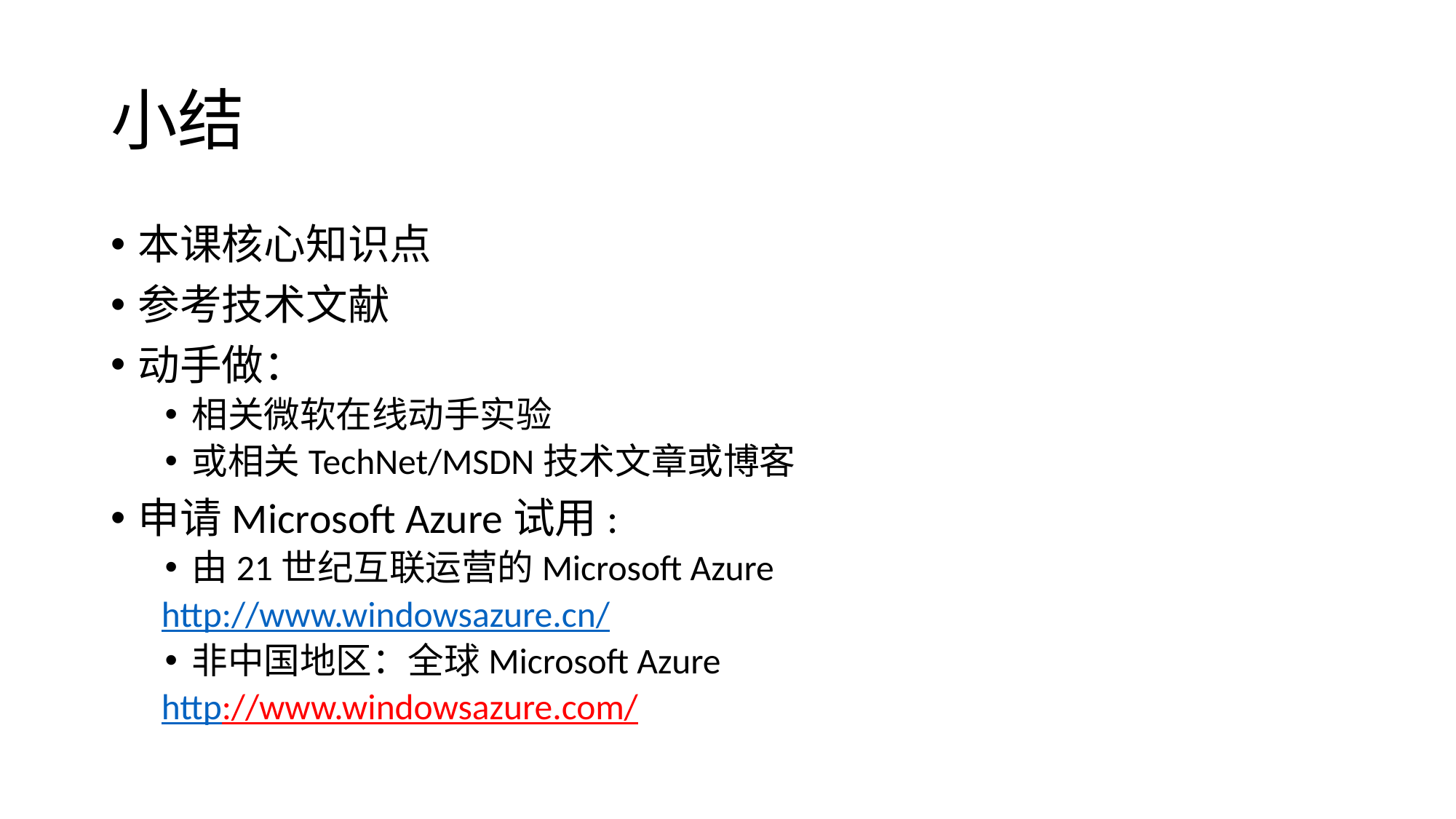

# 小结
本课核心知识点
参考技术文献
动手做：
相关微软在线动手实验
或相关TechNet/MSDN技术文章或博客
申请Microsoft Azure试用:
由21世纪互联运营的Microsoft Azure
  http://www.windowsazure.cn/
非中国地区：全球Microsoft Azure
  http://www.windowsazure.com/